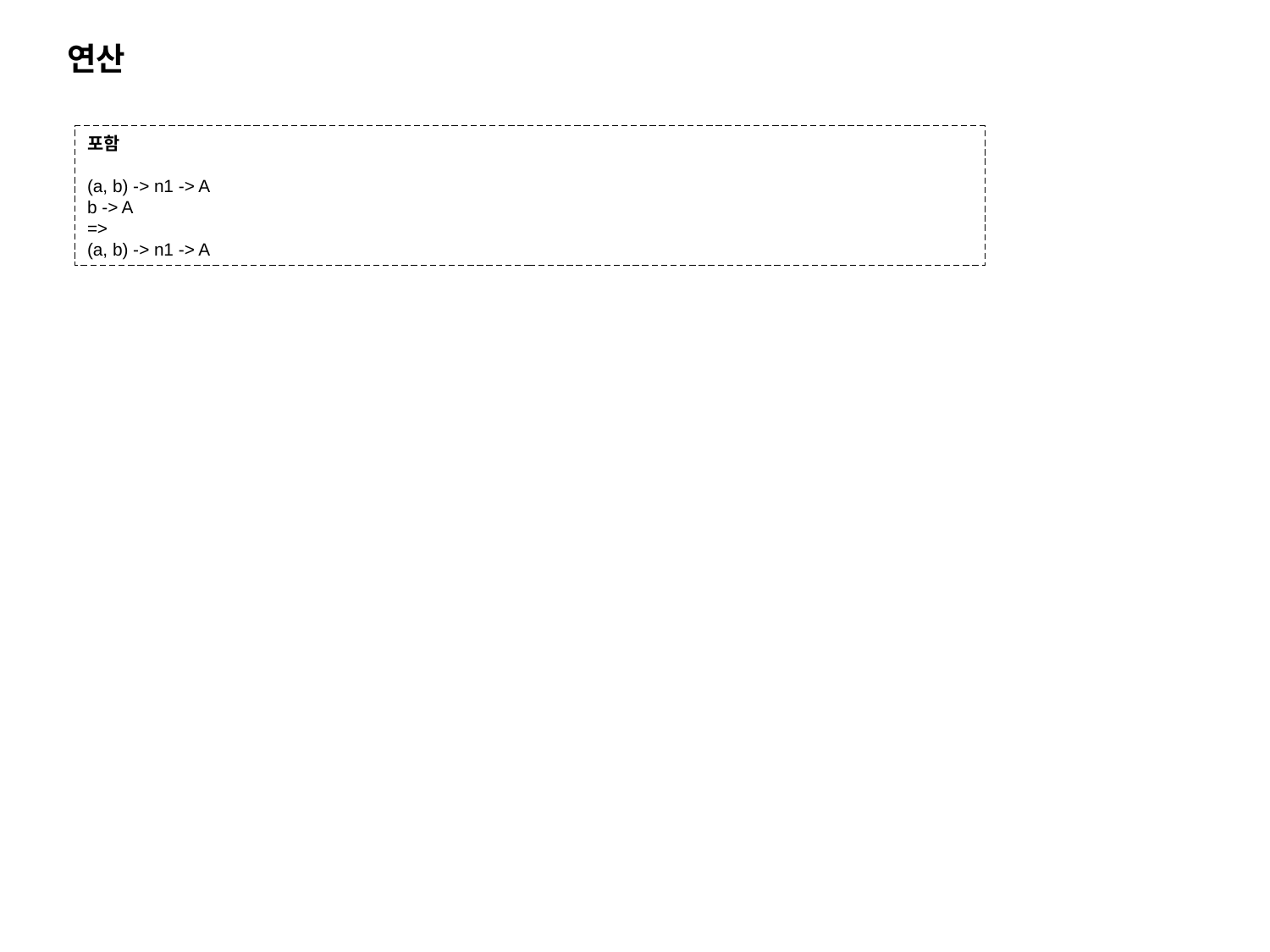

연산
포함

(a, b) -> n1 -> A
b -> A
=>
(a, b) -> n1 -> A